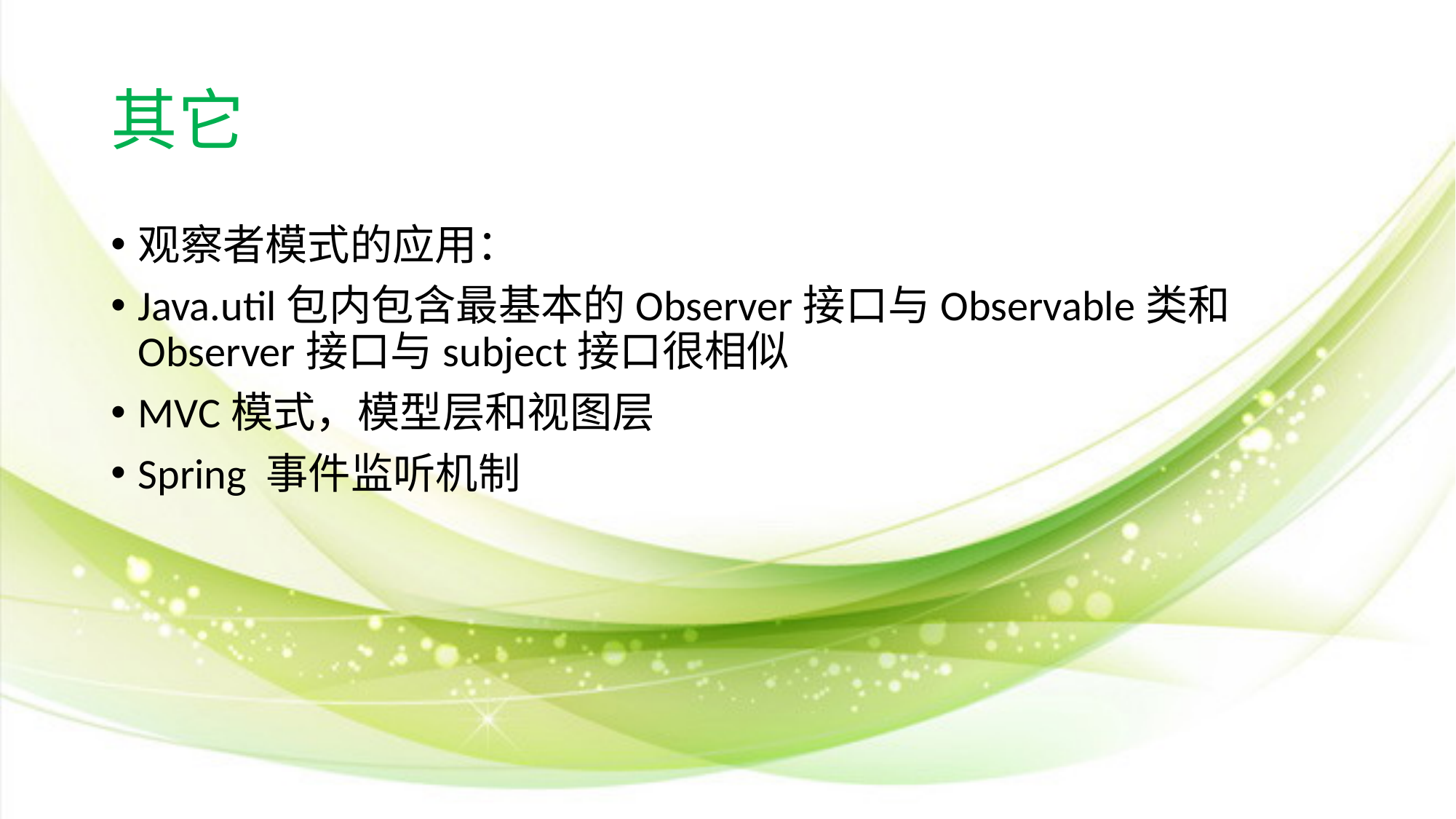

# 其它
观察者模式的应用：
Java.util包内包含最基本的Observer接口与Observable类和Observer接口与subject接口很相似
MVC模式，模型层和视图层
Spring 事件监听机制